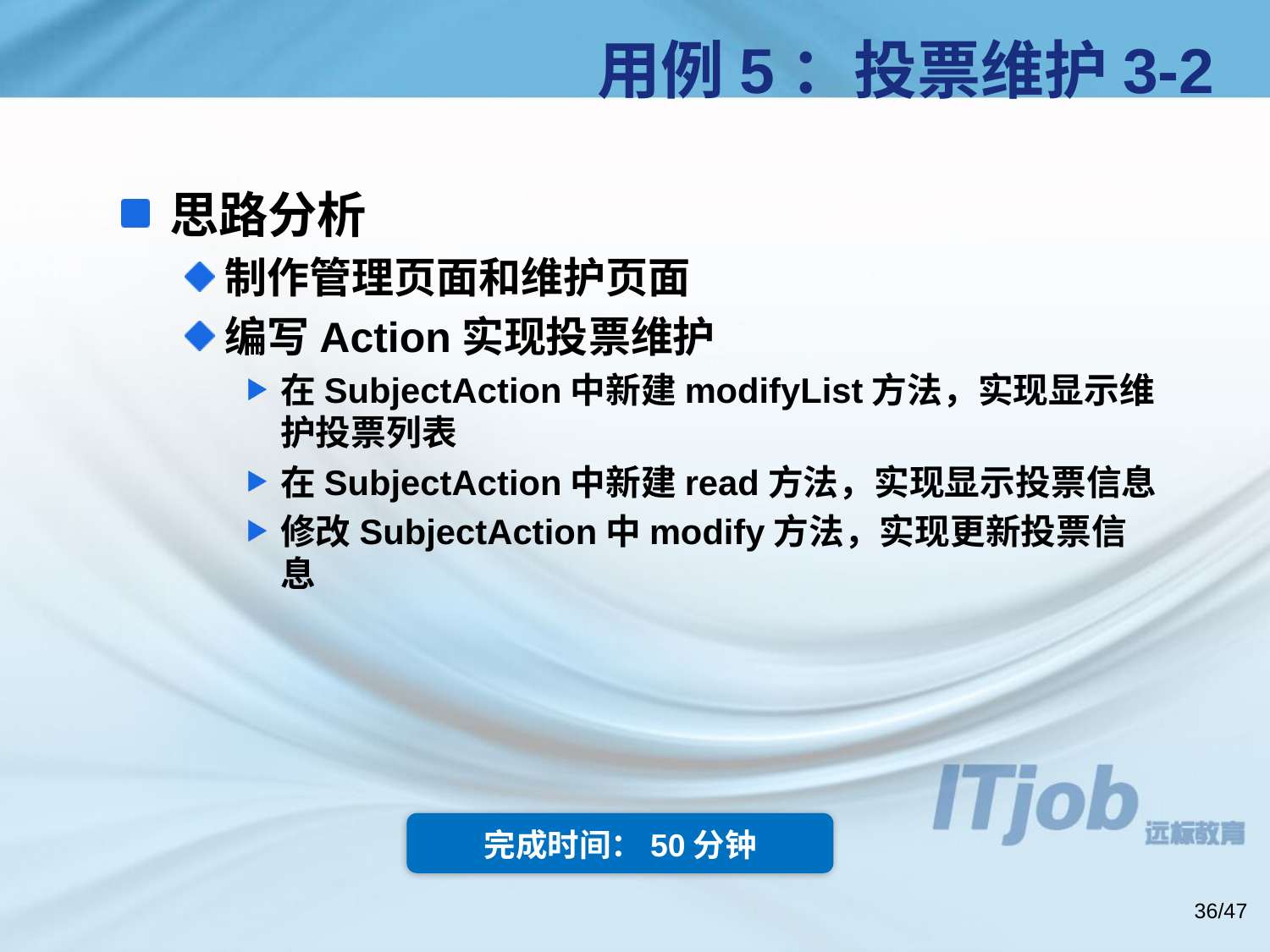

# 用例5：投票维护3-2
思路分析
制作管理页面和维护页面
编写Action实现投票维护
在SubjectAction中新建modifyList方法，实现显示维护投票列表
在SubjectAction中新建read方法，实现显示投票信息
修改SubjectAction中modify方法，实现更新投票信息

完成时间：50分钟
36/47